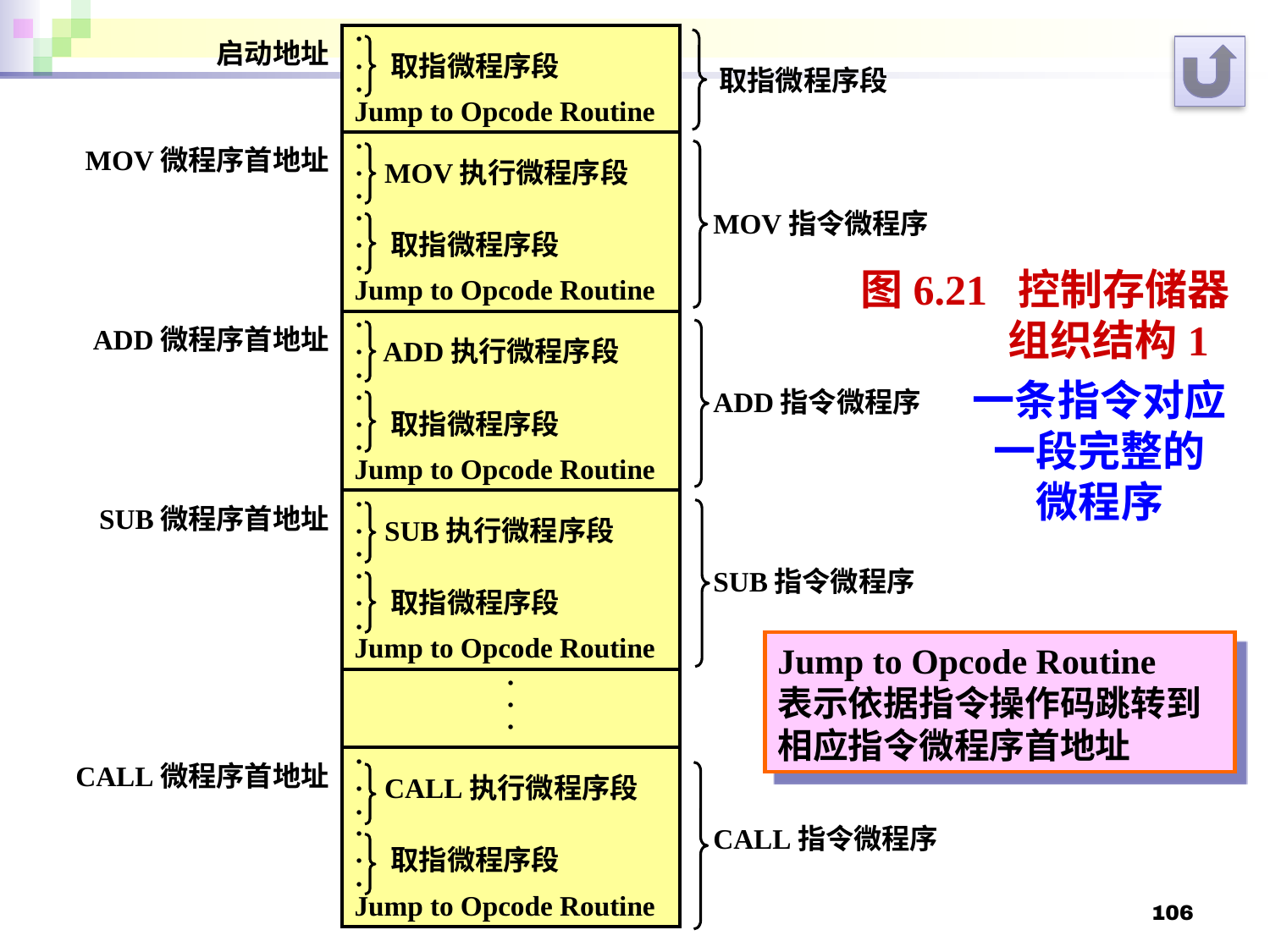

| 启动地址 | · · 取指微程序段 · Jump to Opcode Routine | 取指微程序段 |
| --- | --- | --- |
| MOV微程序首地址 | · · MOV执行微程序段 · · · 取指微程序段 · Jump to Opcode Routine | MOV指令微程序 |
| ADD微程序首地址 | · · ADD执行微程序段 · · · 取指微程序段 · Jump to Opcode Routine | ADD指令微程序 |
| SUB微程序首地址 | · · SUB执行微程序段 · · · 取指微程序段 · Jump to Opcode Routine | SUB指令微程序 |
|  | · · · |  |
| CALL微程序首地址 | · · CALL执行微程序段 · · · 取指微程序段 · Jump to Opcode Routine | CALL指令微程序 |

图6.21  控制存储器
组织结构1

一条指令对应
一段完整的
微程序

Jump to Opcode Routine
表示依据指令操作码跳转到
相应指令微程序首地址

106